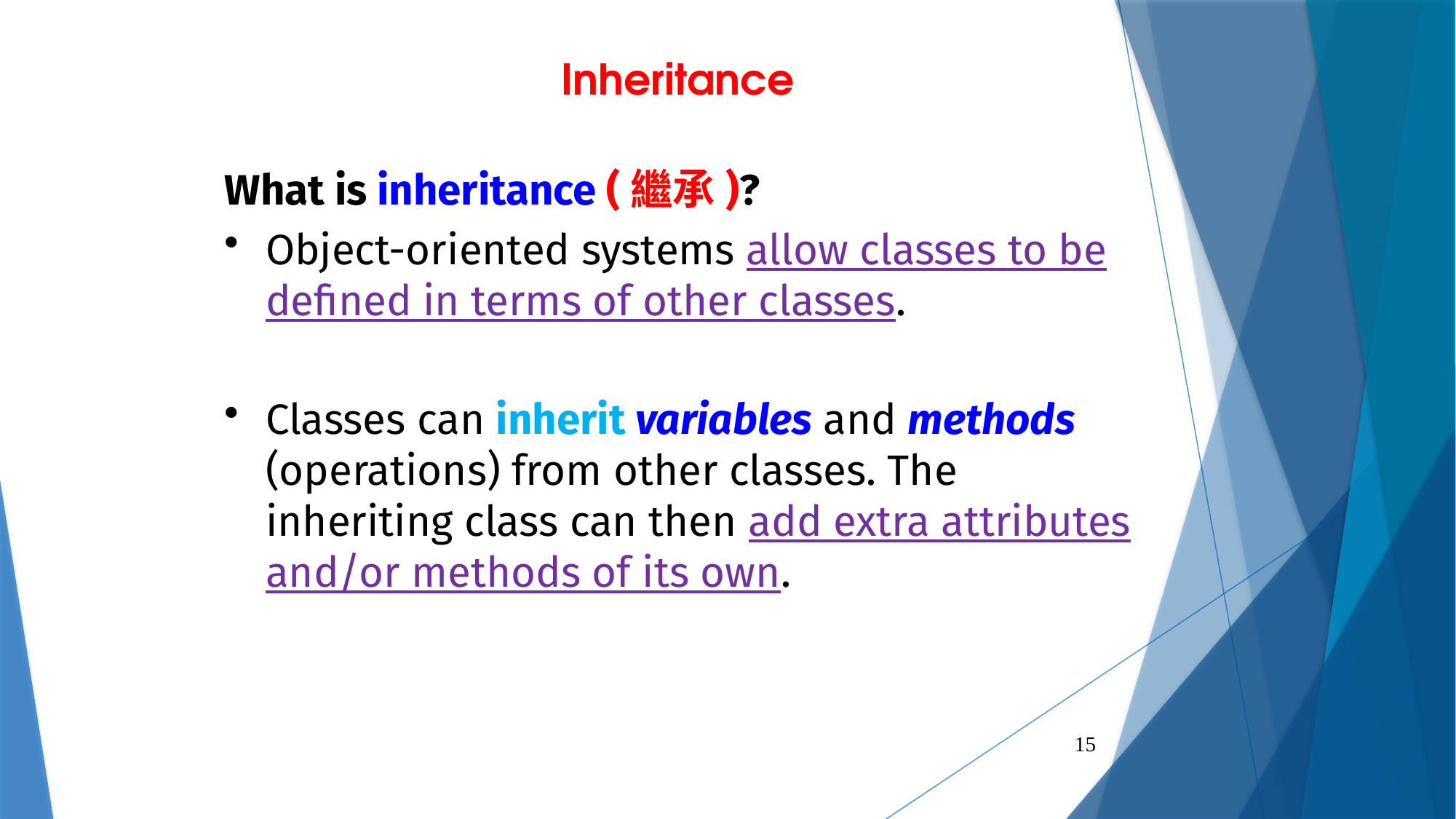

Inheritance
What is inheritance (繼承)?
Object-oriented systems allow classes to be defined in terms of other classes.

Classes can inherit variables and methods (operations) from other classes. The inheriting class can then add extra attributes and/or methods of its own.
15